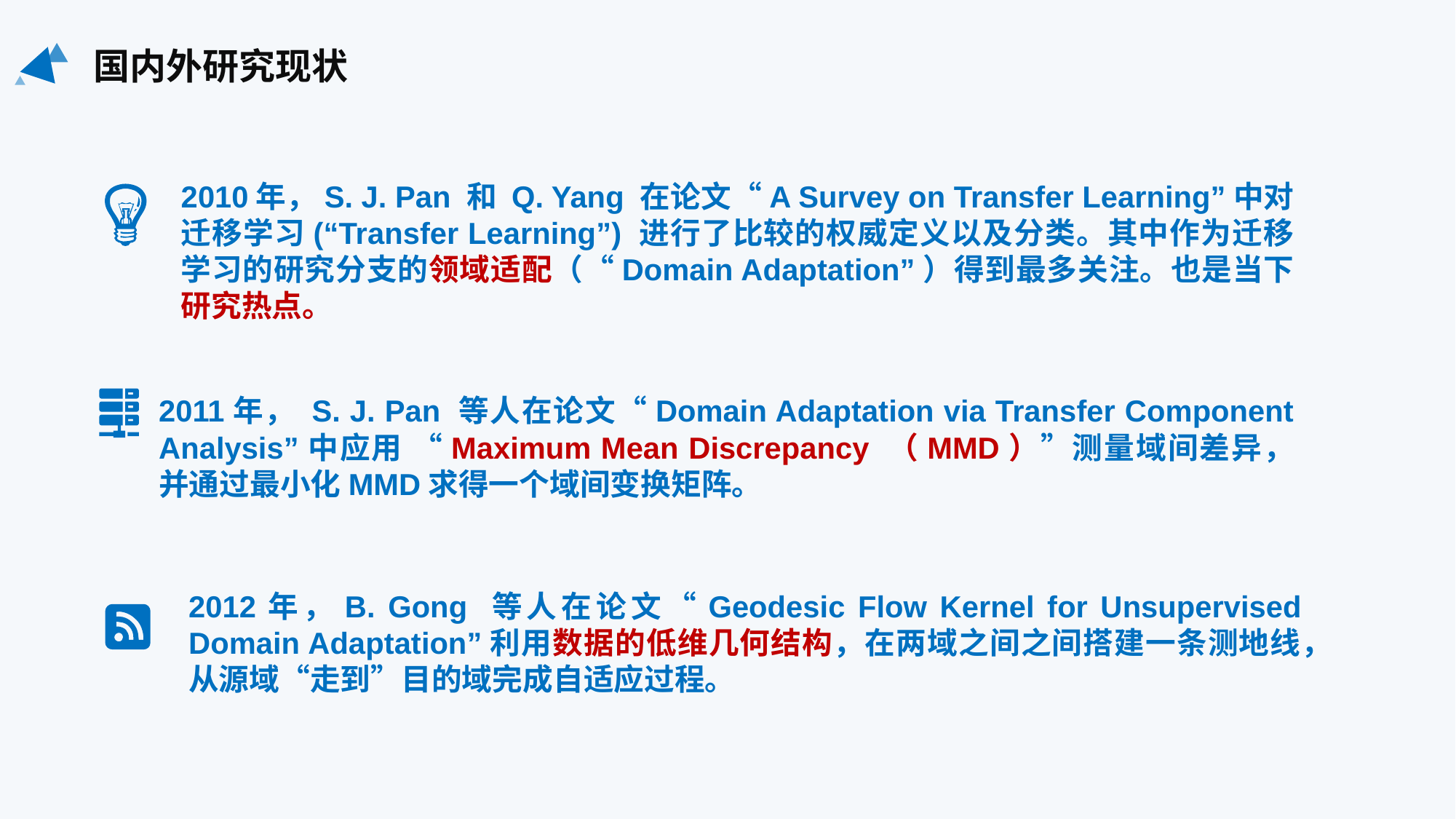

国内外研究现状

2010年，S. J. Pan 和 Q. Yang 在论文“A Survey on Transfer Learning”中对迁移学习(“Transfer Learning”) 进行了比较的权威定义以及分类。其中作为迁移学习的研究分支的领域适配（“Domain Adaptation”）得到最多关注。也是当下研究热点。

2011年， S. J. Pan 等人在论文“Domain Adaptation via Transfer Component Analysis”中应用 “Maximum Mean Discrepancy （MMD）”测量域间差异，并通过最小化MMD求得一个域间变换矩阵。

2012年，B. Gong 等人在论文“Geodesic Flow Kernel for Unsupervised Domain Adaptation”利用数据的低维几何结构，在两域之间之间搭建一条测地线，从源域“走到”目的域完成自适应过程。